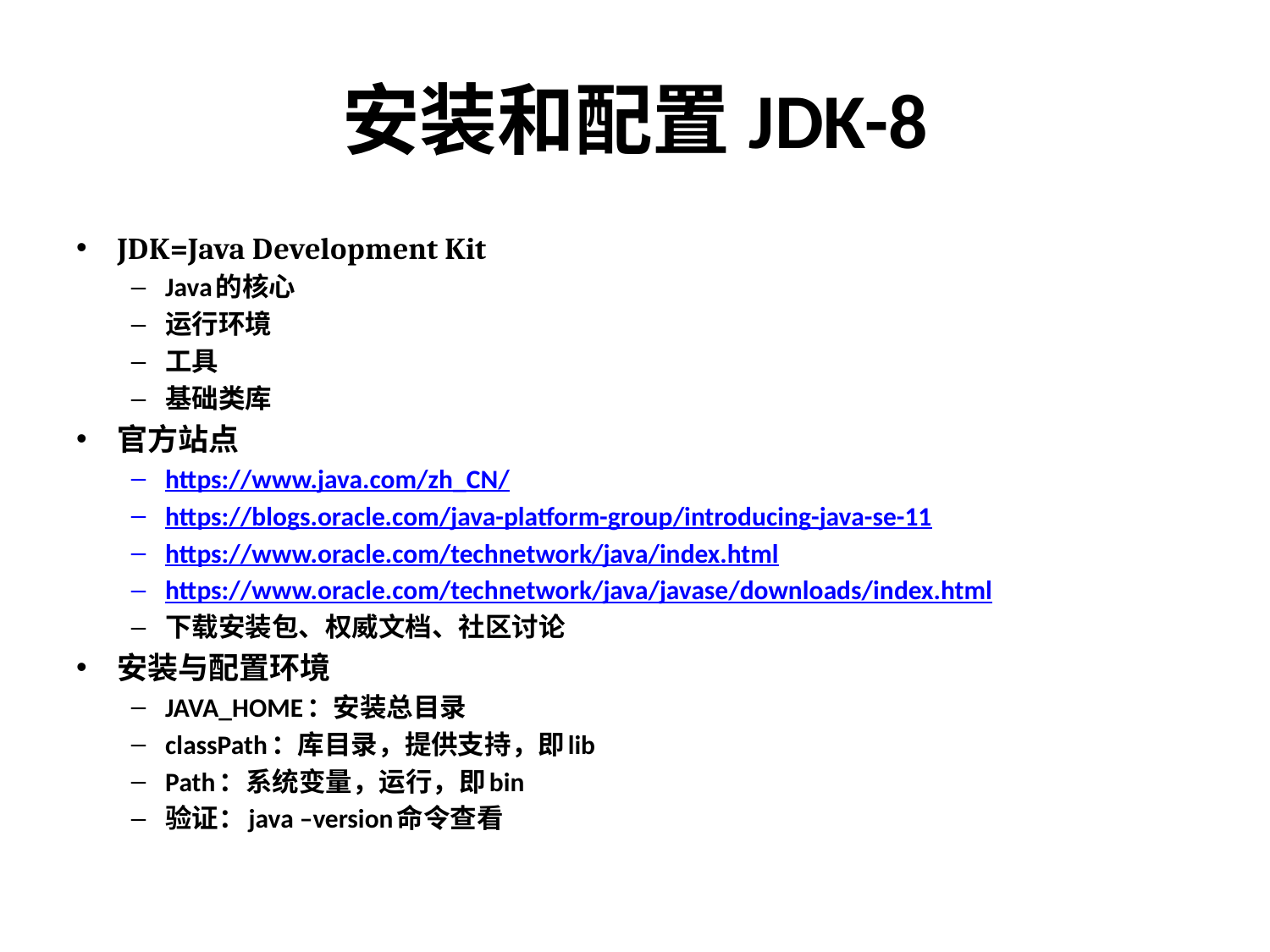

# 安装和配置JDK-8
JDK=Java Development Kit
Java的核心
运行环境
工具
基础类库
官方站点
https://www.java.com/zh_CN/
https://blogs.oracle.com/java-platform-group/introducing-java-se-11
https://www.oracle.com/technetwork/java/index.html
https://www.oracle.com/technetwork/java/javase/downloads/index.html
下载安装包、权威文档、社区讨论
安装与配置环境
JAVA_HOME：安装总目录
classPath：库目录，提供支持，即lib
Path：系统变量，运行，即bin
验证：java –version命令查看